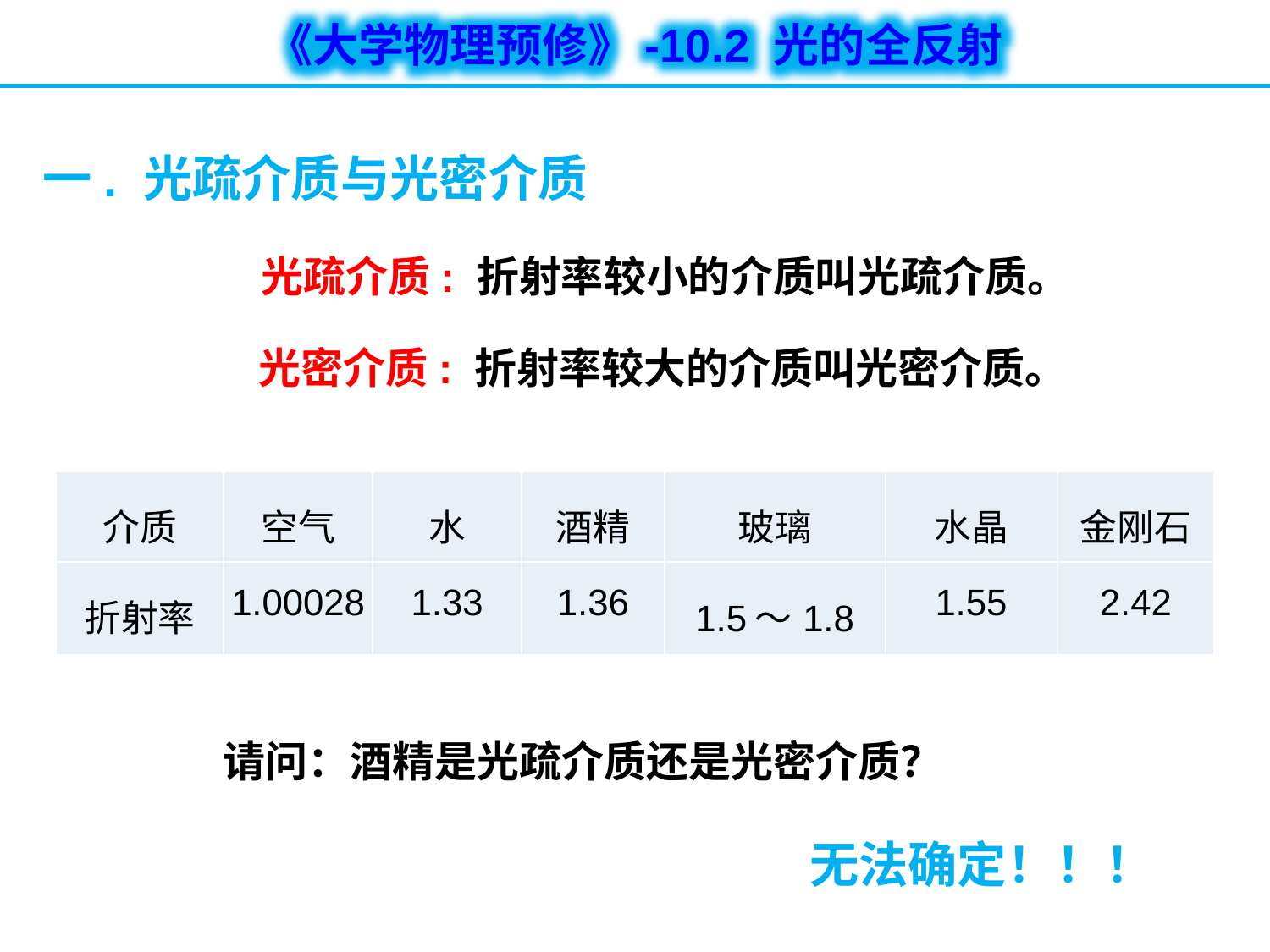

一. 光疏介质与光密介质
光疏介质: 折射率较小的介质叫光疏介质。
光密介质: 折射率较大的介质叫光密介质。
| 介质 | 空气 | 水 | 酒精 | 玻璃 | 水晶 | 金刚石 |
| --- | --- | --- | --- | --- | --- | --- |
| 折射率 | 1.00028 | 1.33 | 1.36 | 1.5～1.8 | 1.55 | 2.42 |
请问：酒精是光疏介质还是光密介质？
无法确定！！！